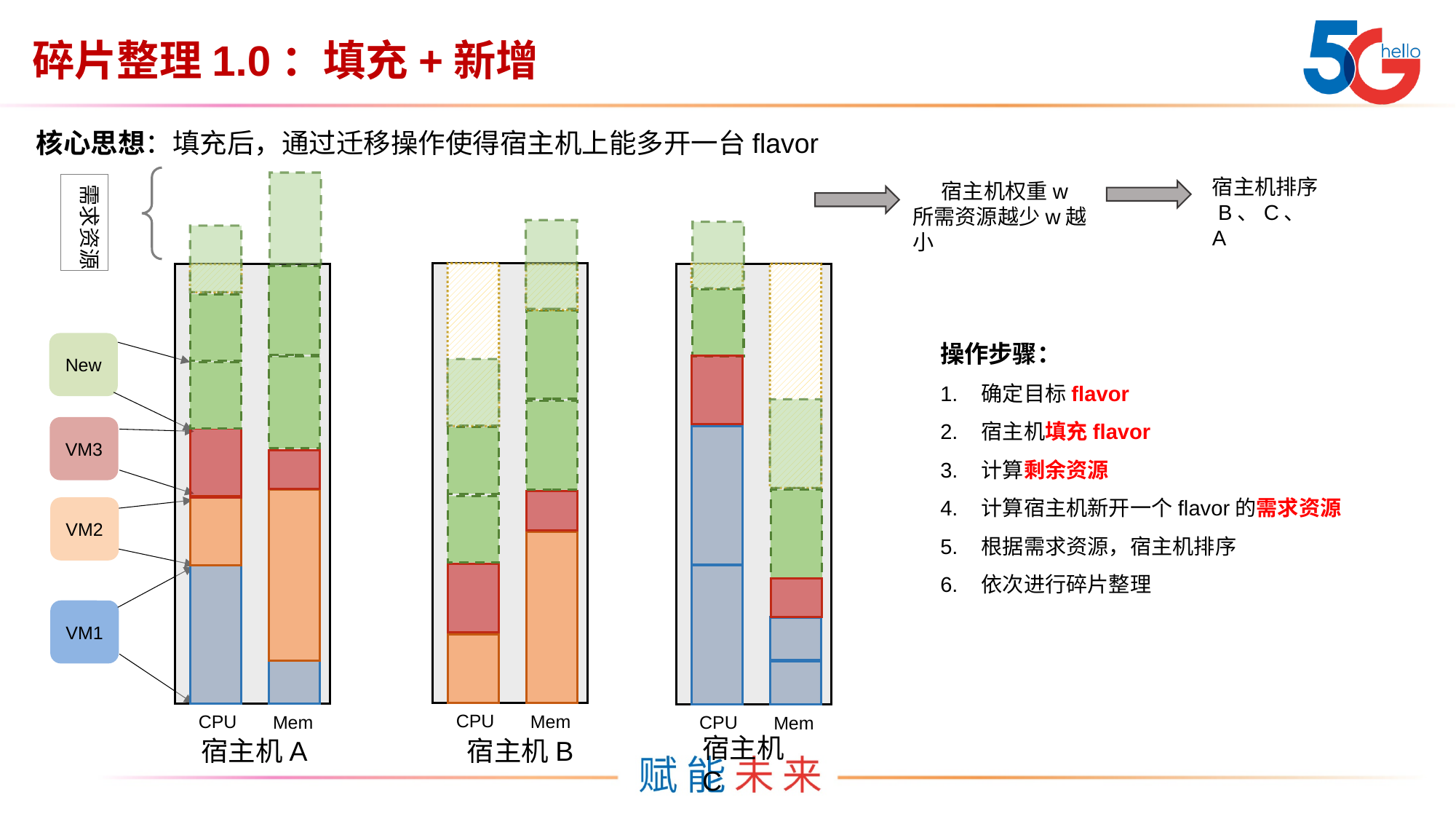

# 碎片整理1.0：填充+新增
核心思想：填充后，通过迁移操作使得宿主机上能多开一台flavor

宿主机排序
 B、C、A

     宿主机权重w
所需资源越少w越小
需求资源

操作步骤：
确定目标flavor
宿主机填充flavor
计算剩余资源
计算宿主机新开一个flavor的需求资源
根据需求资源，宿主机排序
依次进行碎片整理
New

VM3

VM2

VM1

CPU
CPU
Mem
CPU
Mem
Mem
宿主机C
宿主机B
宿主机A